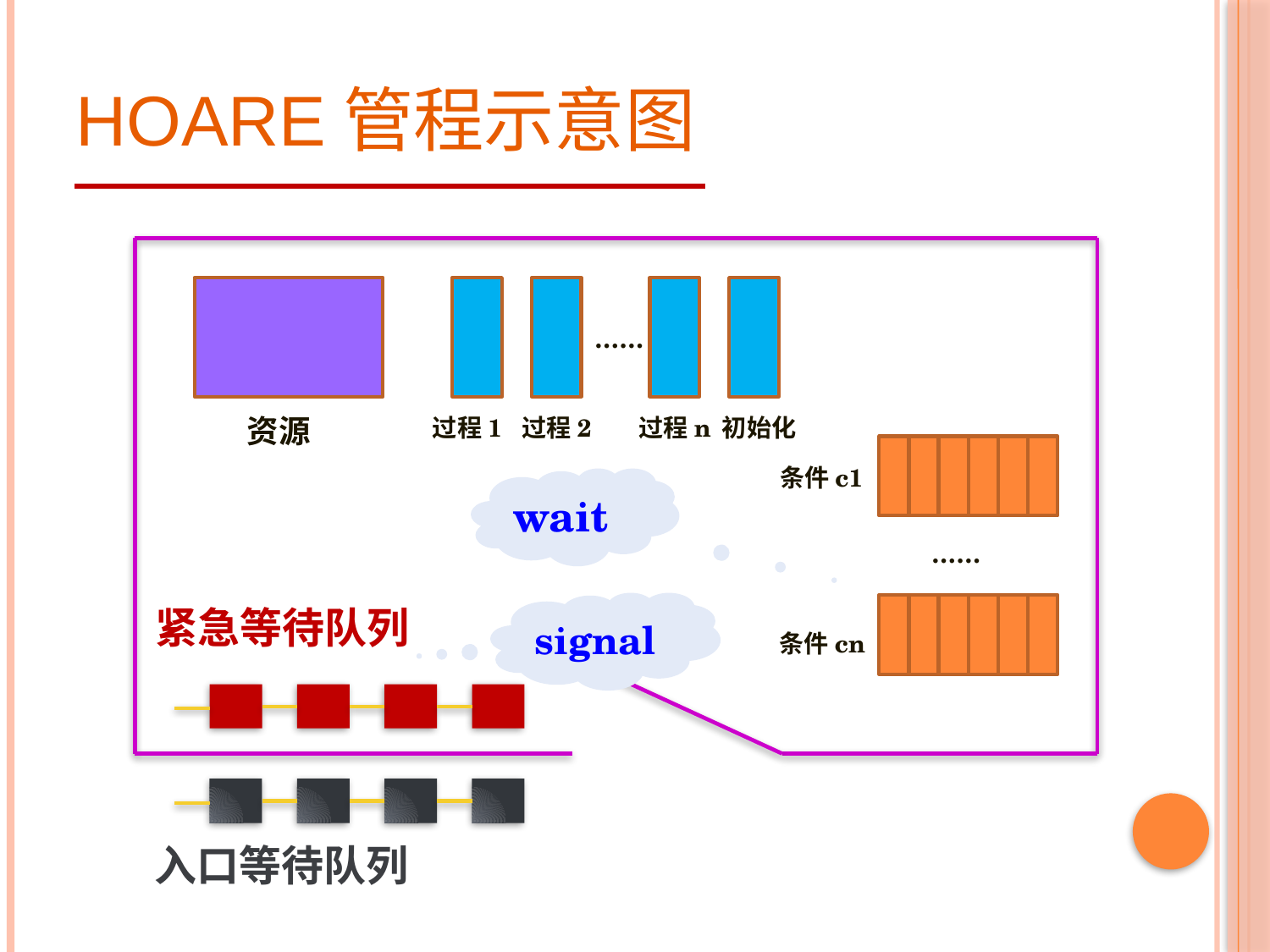

# Hoare管程示意图

……
过程1
过程2
过程n
初始化
资源

条件c1
wait
……
signal
紧急等待队列

条件cn

入口等待队列